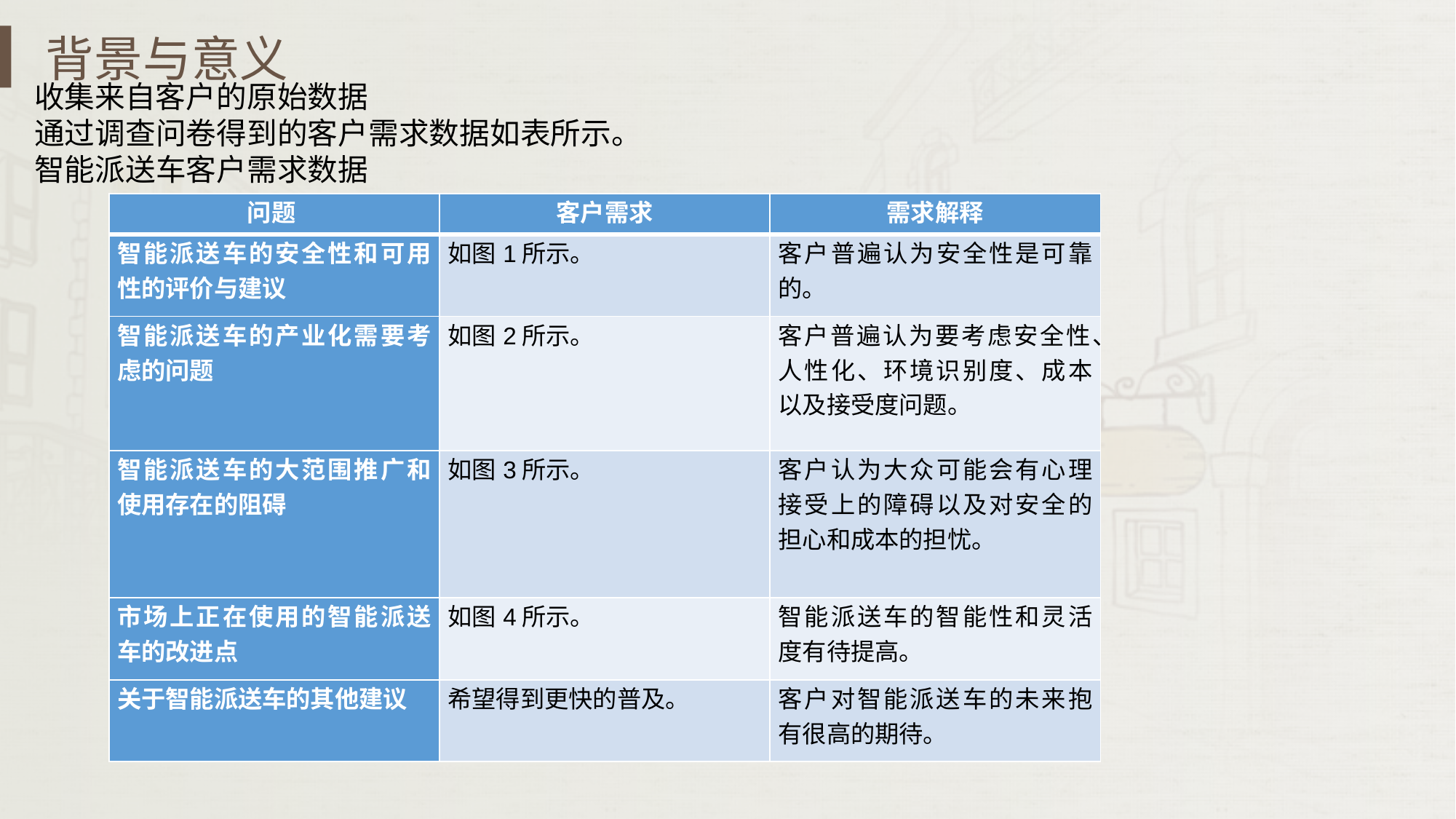

背景与意义
收集来自客户的原始数据
通过调查问卷得到的客户需求数据如表所示。
智能派送车客户需求数据

| 问题 | 客户需求 | 需求解释 |
| --- | --- | --- |
| 智能派送车的安全性和可用性的评价与建议 | 如图1所示。 | 客户普遍认为安全性是可靠的。 |
| 智能派送车的产业化需要考虑的问题 | 如图2所示。 | 客户普遍认为要考虑安全性、人性化、环境识别度、成本以及接受度问题。 |
| 智能派送车的大范围推广和使用存在的阻碍 | 如图3所示。 | 客户认为大众可能会有心理接受上的障碍以及对安全的担心和成本的担忧。 |
| 市场上正在使用的智能派送车的改进点 | 如图4所示。 | 智能派送车的智能性和灵活度有待提高。 |
| 关于智能派送车的其他建议 | 希望得到更快的普及。 | 客户对智能派送车的未来抱有很高的期待。 |